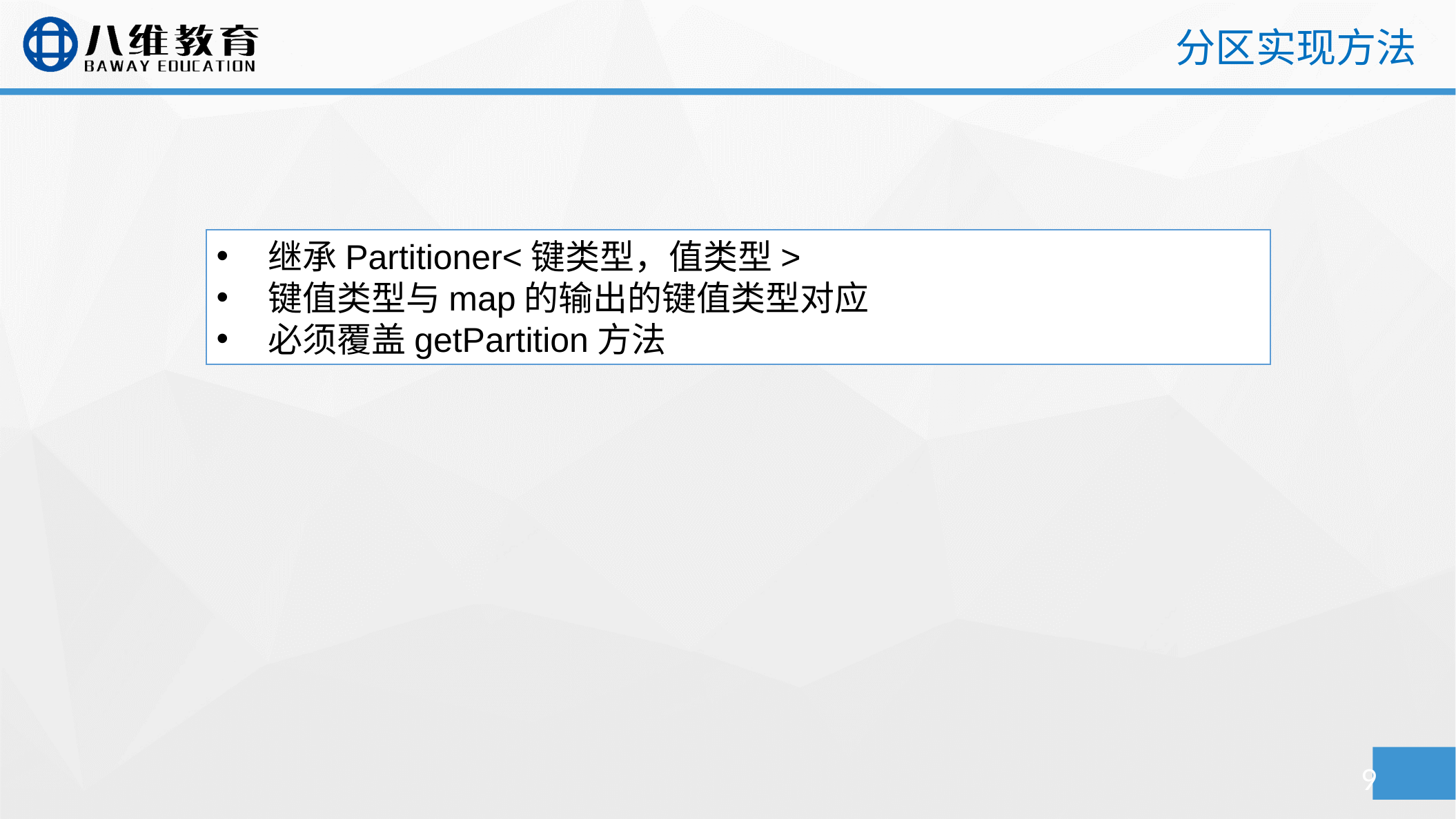

分区实现方法
继承Partitioner<键类型，值类型>
键值类型与map的输出的键值类型对应
必须覆盖getPartition方法